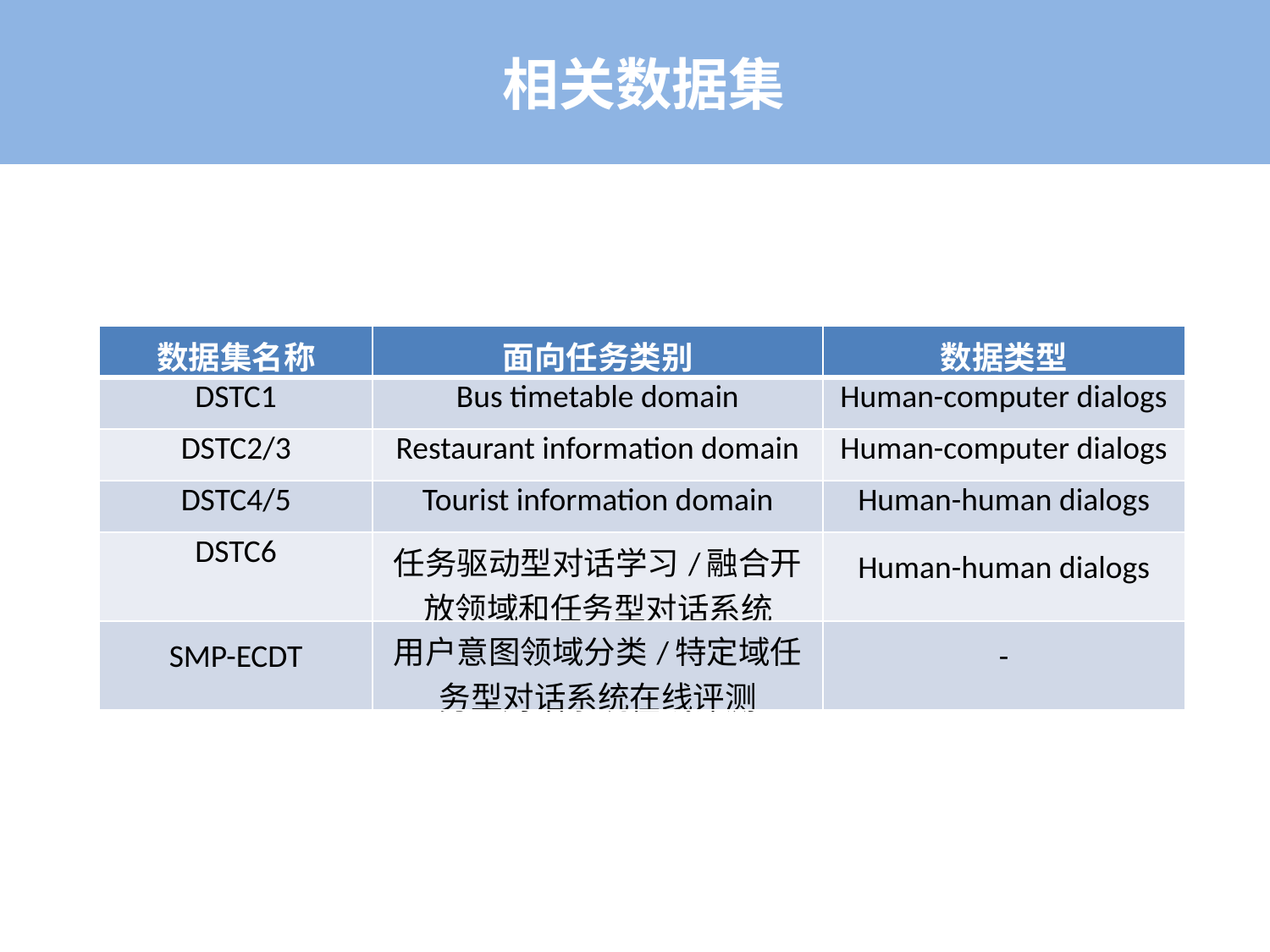

相关数据集

| 数据集名称 | 面向任务类别 | 数据类型 |
| --- | --- | --- |
| DSTC1 | Bus timetable domain | Human-computer dialogs |
| DSTC2/3 | Restaurant information domain | Human-computer dialogs |
| DSTC4/5 | Tourist information domain | Human-human dialogs |
| DSTC6 | 任务驱动型对话学习/融合开放领域和任务型对话系统 | Human-human dialogs |
| SMP-ECDT | 用户意图领域分类/特定域任务型对话系统在线评测 | - |